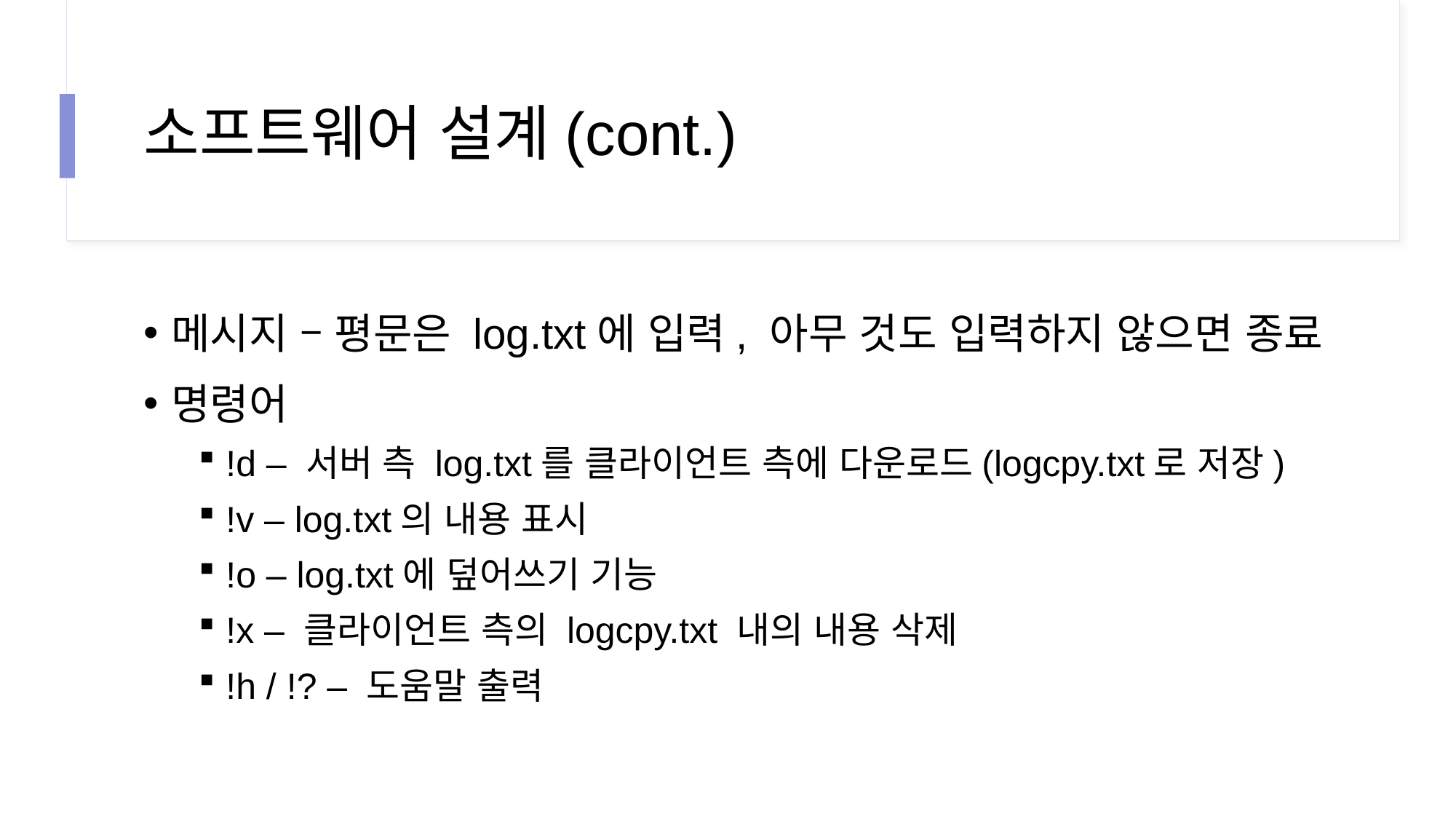

# 소프트웨어 설계(cont.)
메시지 – 평문은 log.txt에 입력, 아무 것도 입력하지 않으면 종료
명령어
!d – 서버 측 log.txt를 클라이언트 측에 다운로드(logcpy.txt로 저장)
!v – log.txt의 내용 표시
!o – log.txt에 덮어쓰기 기능
!x – 클라이언트 측의 logcpy.txt 내의 내용 삭제
!h / !? – 도움말 출력